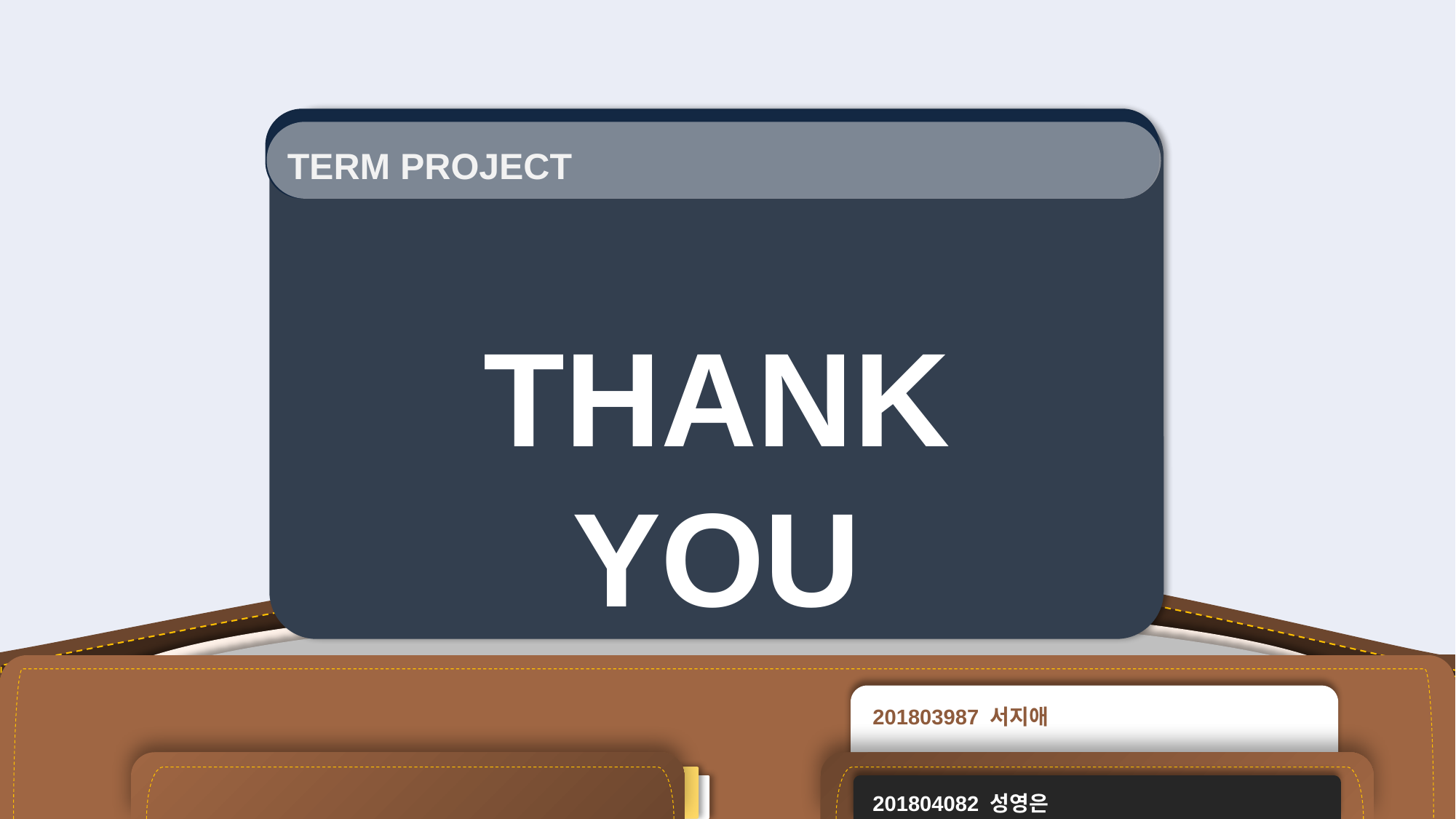

TERM PROJECT

THANK
YOU

201803987 서지애

201804082 성영은